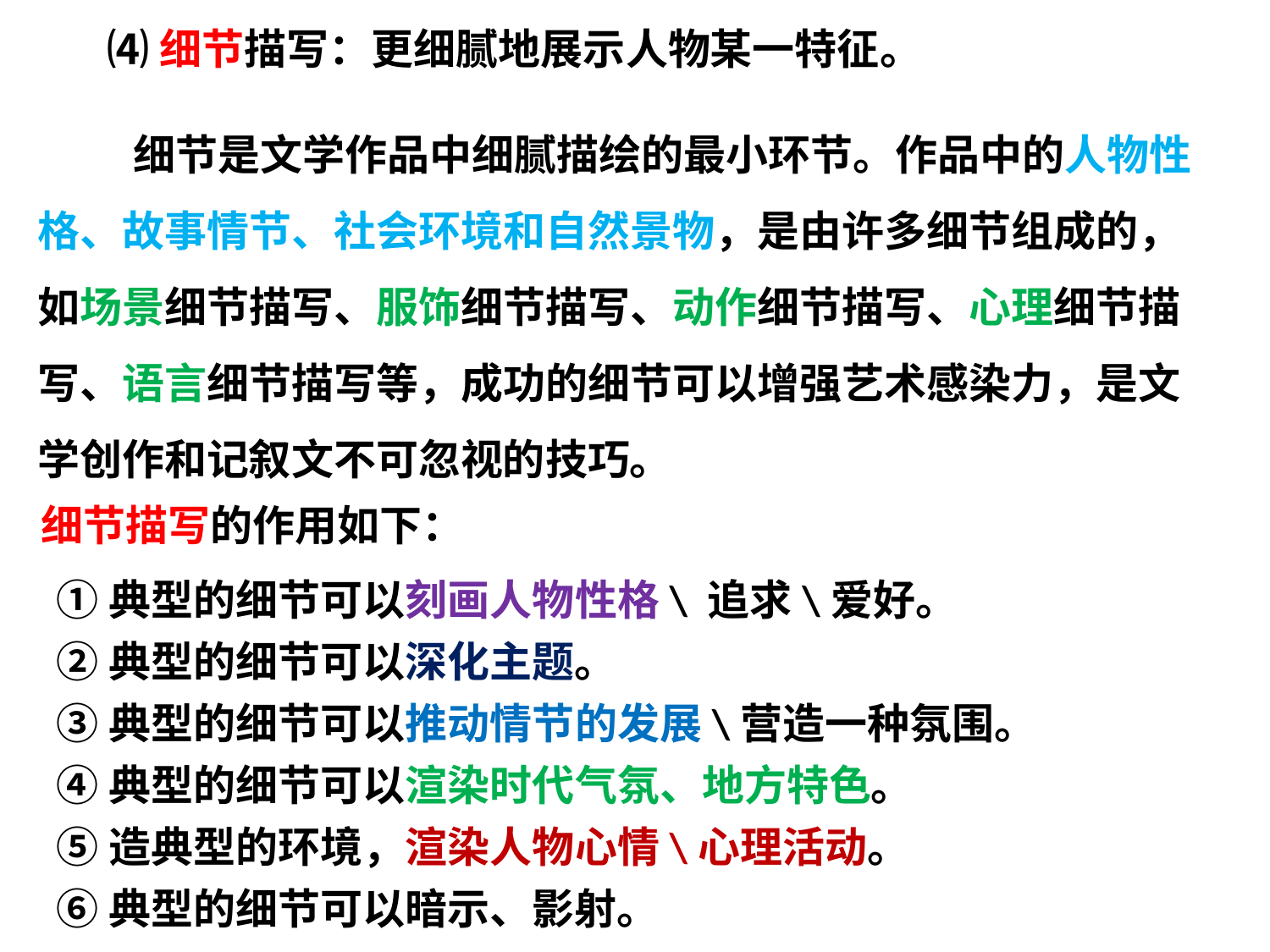

⑷细节描写：更细腻地展示人物某一特征。
         细节是文学作品中细腻描绘的最小环节。作品中的人物性格、故事情节、社会环境和自然景物，是由许多细节组成的，如场景细节描写、服饰细节描写、动作细节描写、心理细节描写、语言细节描写等，成功的细节可以增强艺术感染力，是文学创作和记叙文不可忽视的技巧。
细节描写的作用如下：
①典型的细节可以刻画人物性格\ 追求\爱好。
②典型的细节可以深化主题。
③典型的细节可以推动情节的发展\营造一种氛围。
④典型的细节可以渲染时代气氛、地方特色。
⑤造典型的环境，渲染人物心情\心理活动。
⑥典型的细节可以暗示、影射。